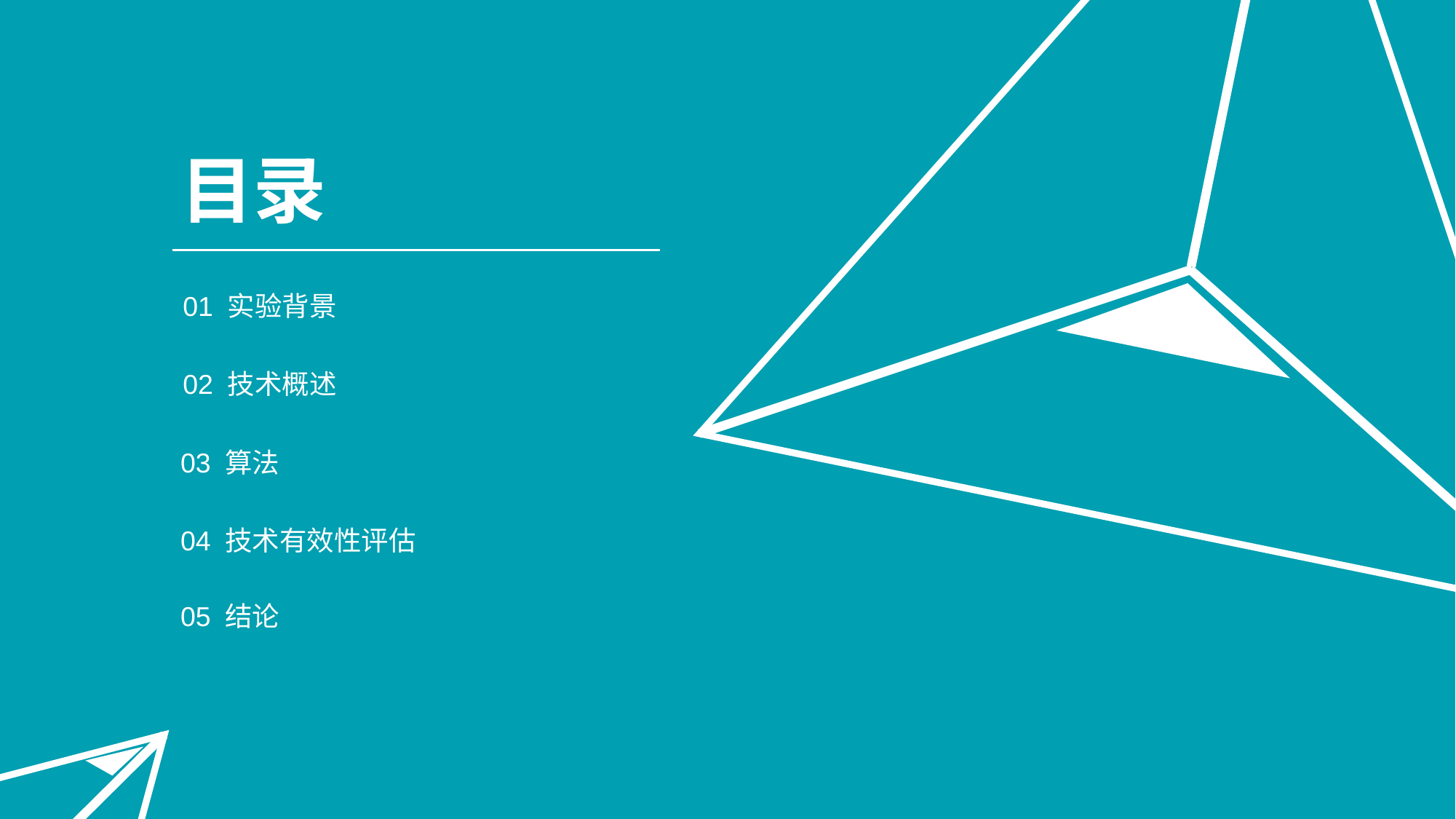

目录
01 实验背景
02 技术概述
03 算法
04 技术有效性评估
05 结论